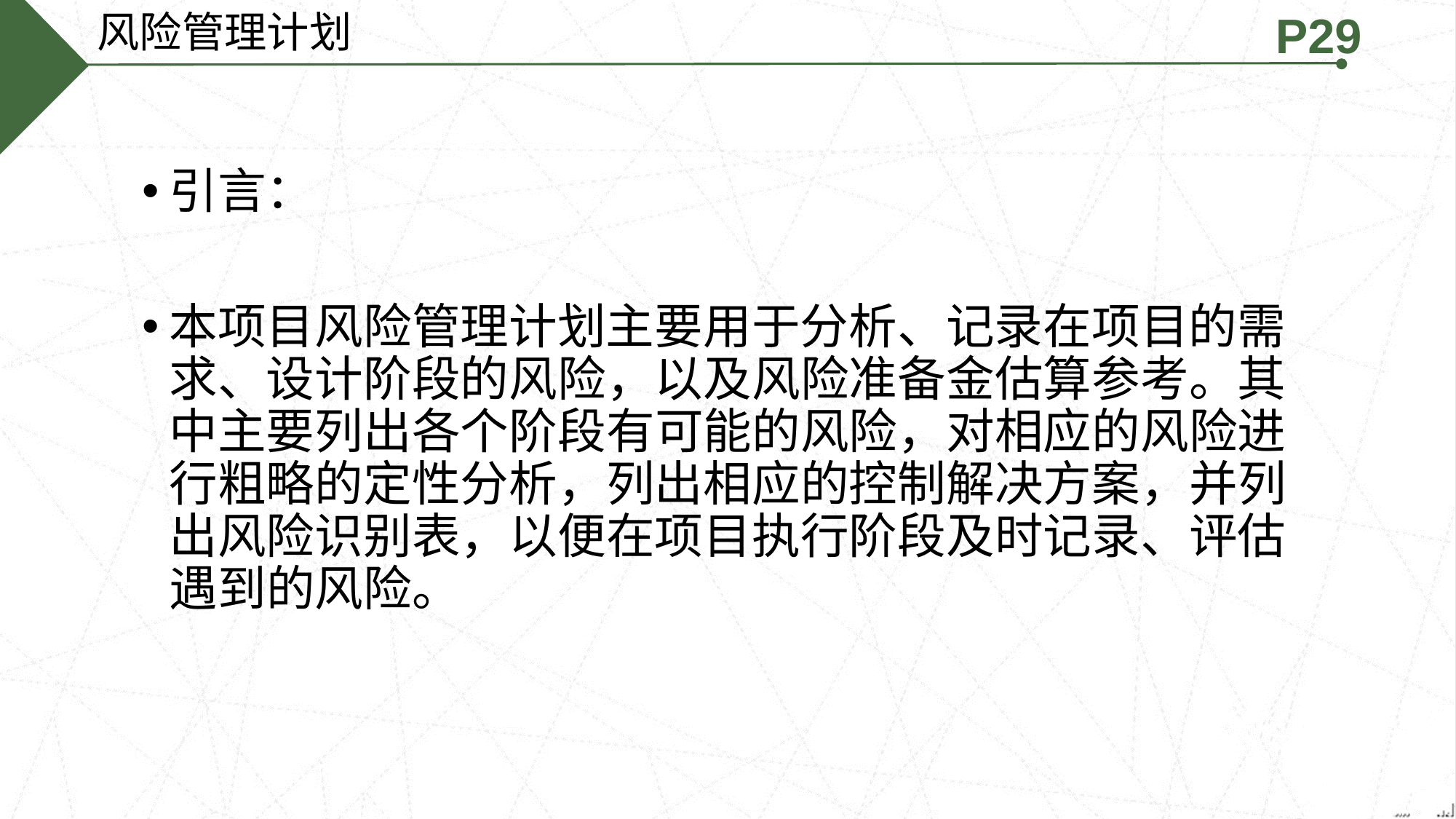

风险管理计划
P29

引言：

本项目风险管理计划主要用于分析、记录在项目的需求、设计阶段的风险，以及风险准备金估算参考。其中主要列出各个阶段有可能的风险，对相应的风险进行粗略的定性分析，列出相应的控制解决方案，并列出风险识别表，以便在项目执行阶段及时记录、评估遇到的风险。